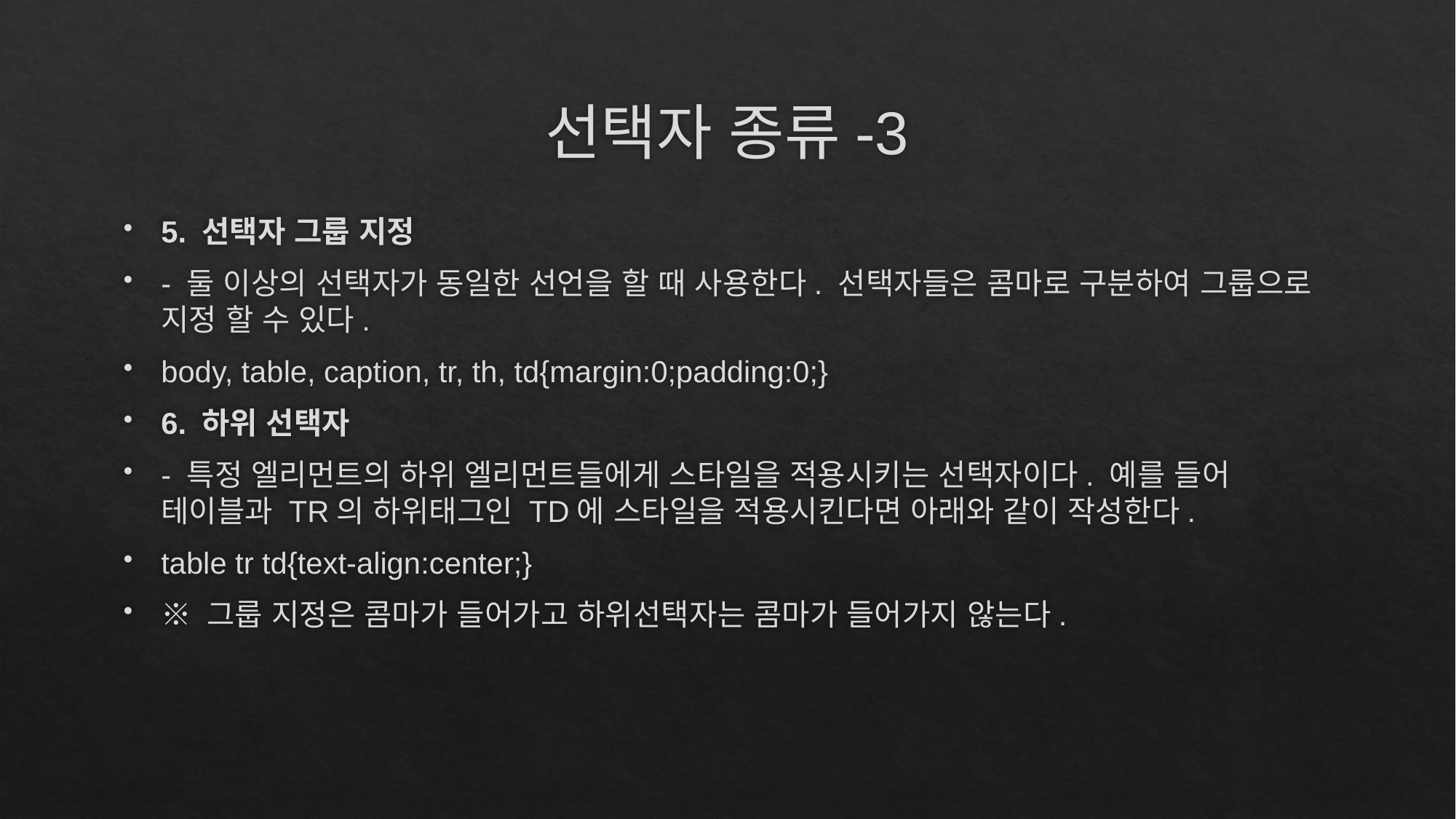

# 선택자 종류-3
5. 선택자 그룹 지정
- 둘 이상의 선택자가 동일한 선언을 할 때 사용한다. 선택자들은 콤마로 구분하여 그룹으로 지정 할 수 있다.
body, table, caption, tr, th, td{margin:0;padding:0;}
6. 하위 선택자
- 특정 엘리먼트의 하위 엘리먼트들에게 스타일을 적용시키는 선택자이다. 예를 들어 테이블과 TR의 하위태그인 TD에 스타일을 적용시킨다면 아래와 같이 작성한다.
table tr td{text-align:center;}
※ 그룹 지정은 콤마가 들어가고 하위선택자는 콤마가 들어가지 않는다.